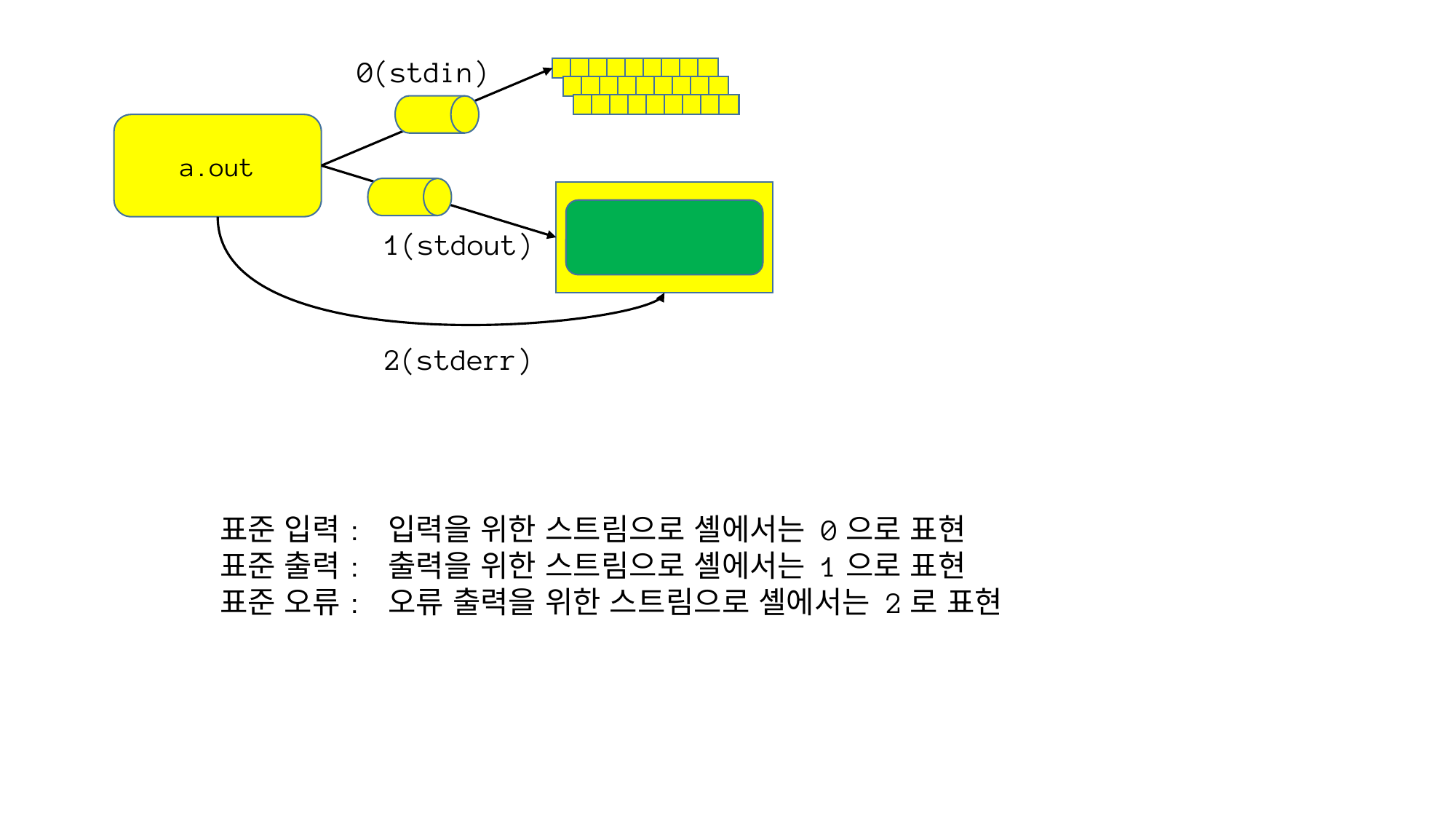

0(stdin)

a.out

1(stdout)
2(stderr)
표준 입력: 입력을 위한 스트림으로 셸에서는 0으로 표현
표준 출력: 출력을 위한 스트림으로 셸에서는 1으로 표현
표준 오류: 오류 출력을 위한 스트림으로 셸에서는 2로 표현